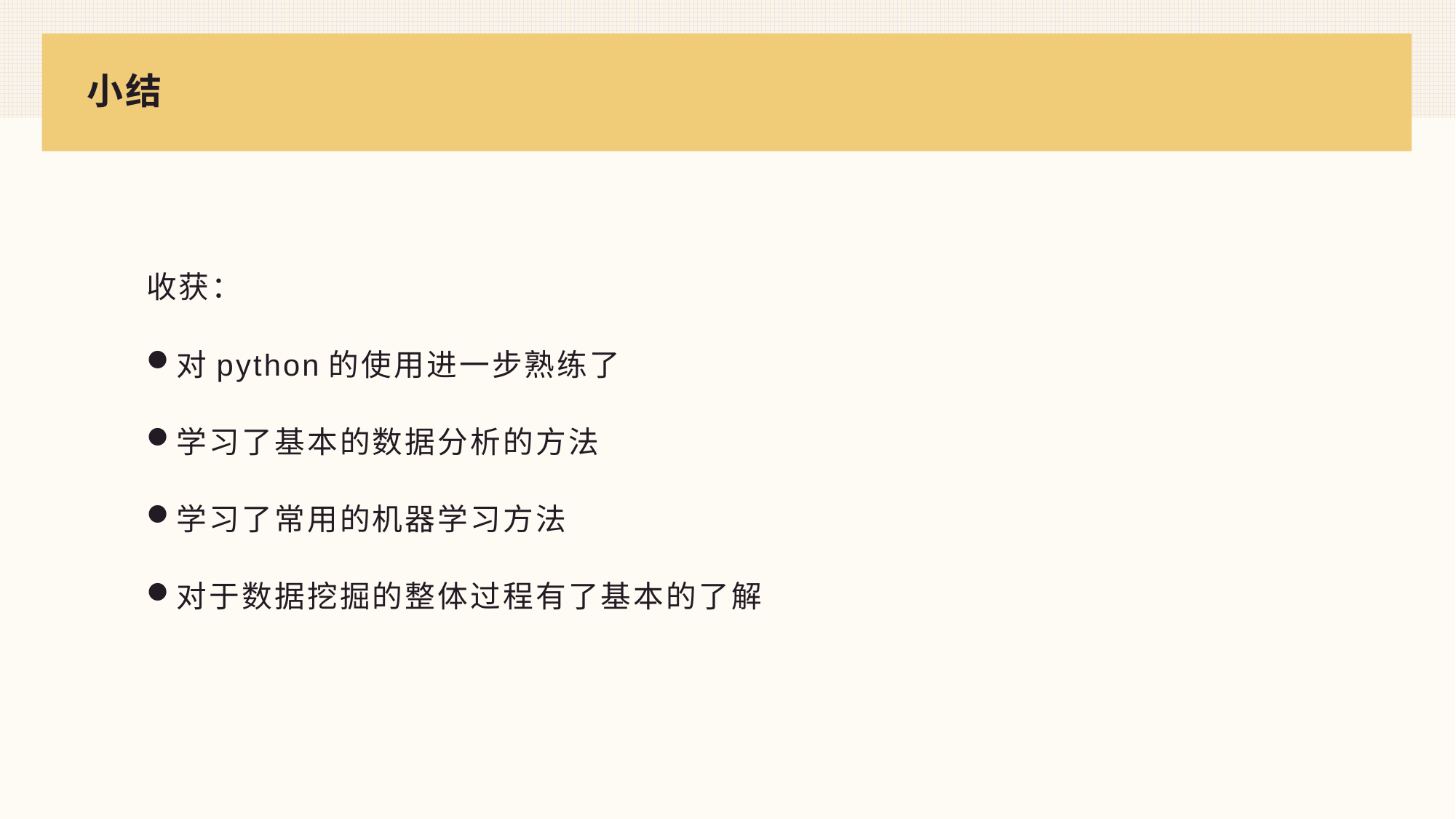

# 小结

收获：
对python的使用进一步熟练了
学习了基本的数据分析的方法
学习了常用的机器学习方法
对于数据挖掘的整体过程有了基本的了解